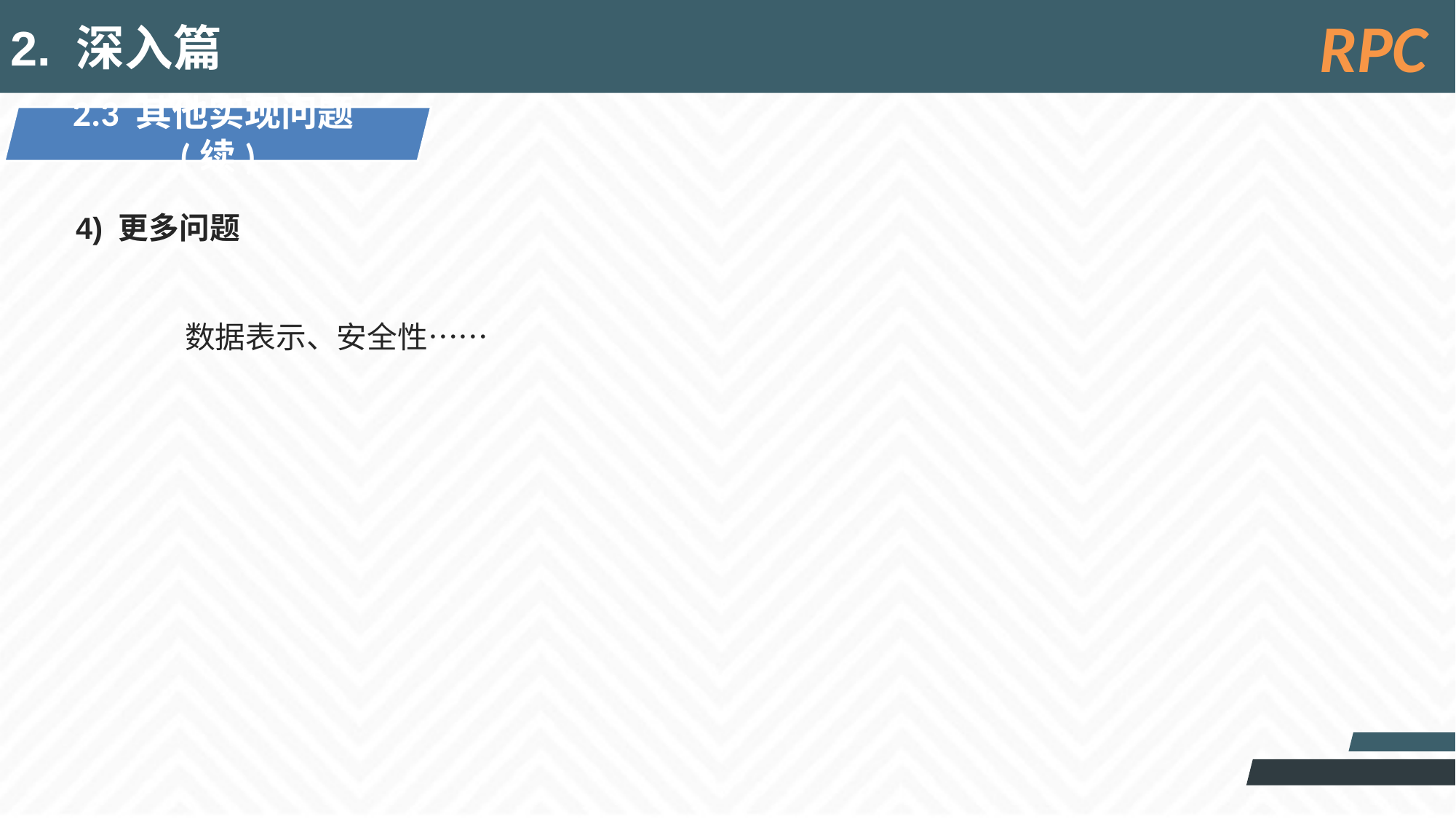

2. 深入篇
RPC
2.3 其他实现问题(续)
4) 更多问题

	数据表示、安全性……